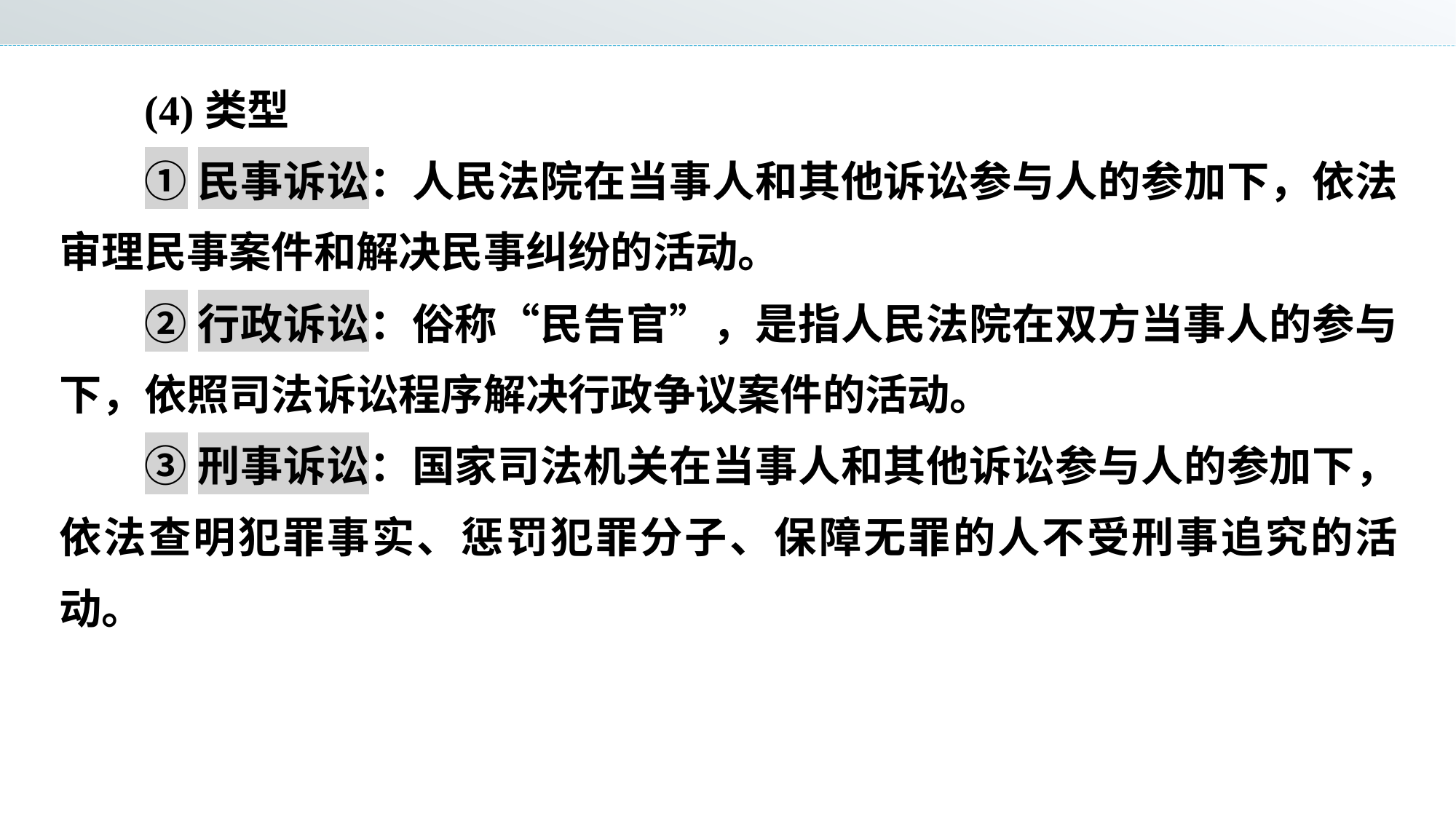

(4)类型
①民事诉讼：人民法院在当事人和其他诉讼参与人的参加下，依法审理民事案件和解决民事纠纷的活动。
②行政诉讼：俗称“民告官”，是指人民法院在双方当事人的参与下，依照司法诉讼程序解决行政争议案件的活动。
③刑事诉讼：国家司法机关在当事人和其他诉讼参与人的参加下，依法查明犯罪事实、惩罚犯罪分子、保障无罪的人不受刑事追究的活动。